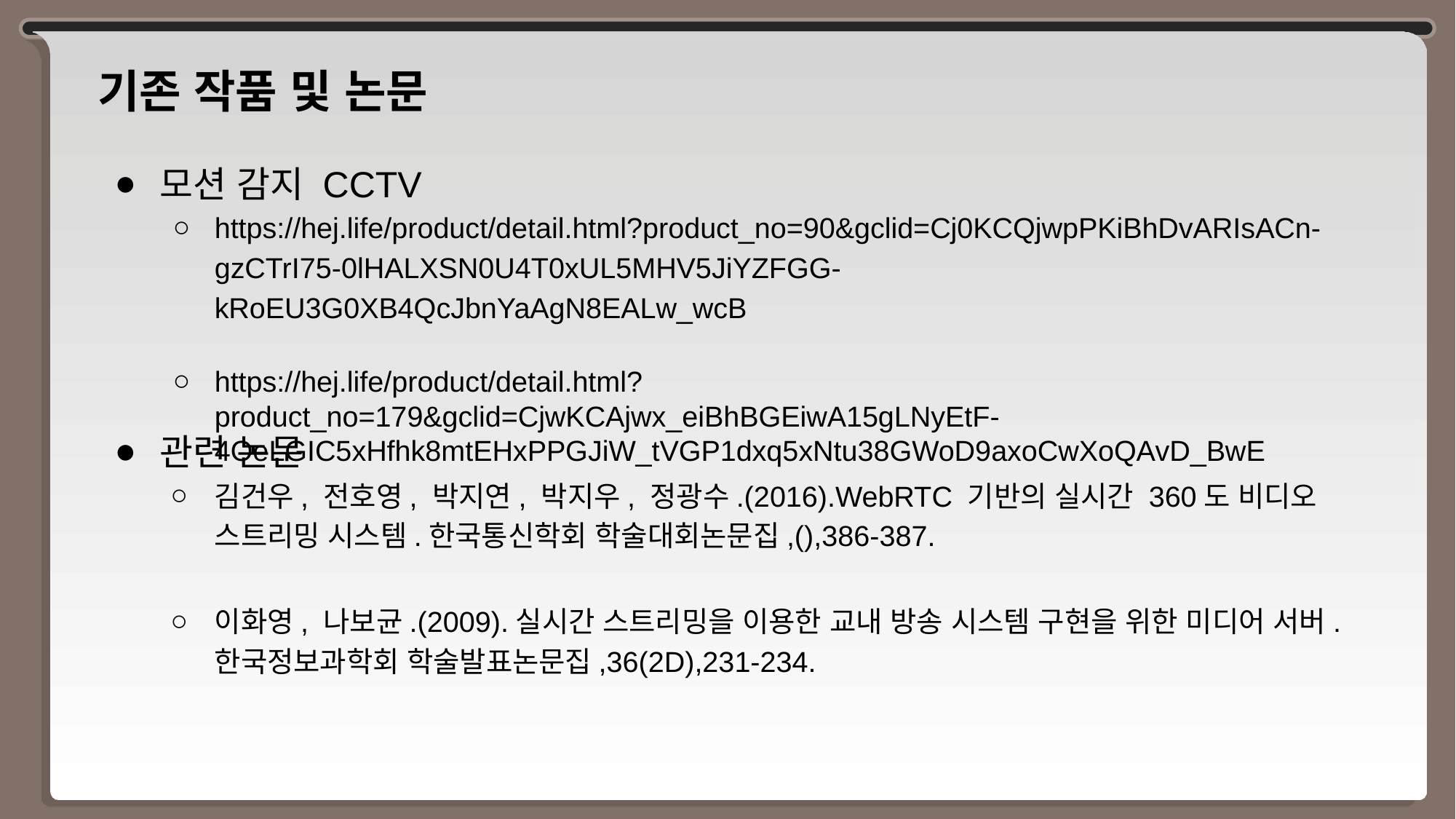

기존 작품 및 논문
모션 감지 CCTV
https://hej.life/product/detail.html?product_no=90&gclid=Cj0KCQjwpPKiBhDvARIsACn-gzCTrI75-0lHALXSN0U4T0xUL5MHV5JiYZFGG-kRoEU3G0XB4QcJbnYaAgN8EALw_wcB

https://hej.life/product/detail.html?product_no=179&gclid=CjwKCAjwx_eiBhBGEiwA15gLNyEtF-4OeLGIC5xHfhk8mtEHxPPGJiW_tVGP1dxq5xNtu38GWoD9axoCwXoQAvD_BwE
관련 논문
김건우, 전호영, 박지연, 박지우, 정광수.(2016).WebRTC 기반의 실시간 360도 비디오 스트리밍 시스템.한국통신학회 학술대회논문집,(),386-387.

이화영, 나보균.(2009).실시간 스트리밍을 이용한 교내 방송 시스템 구현을 위한 미디어 서버.한국정보과학회 학술발표논문집,36(2D),231-234.